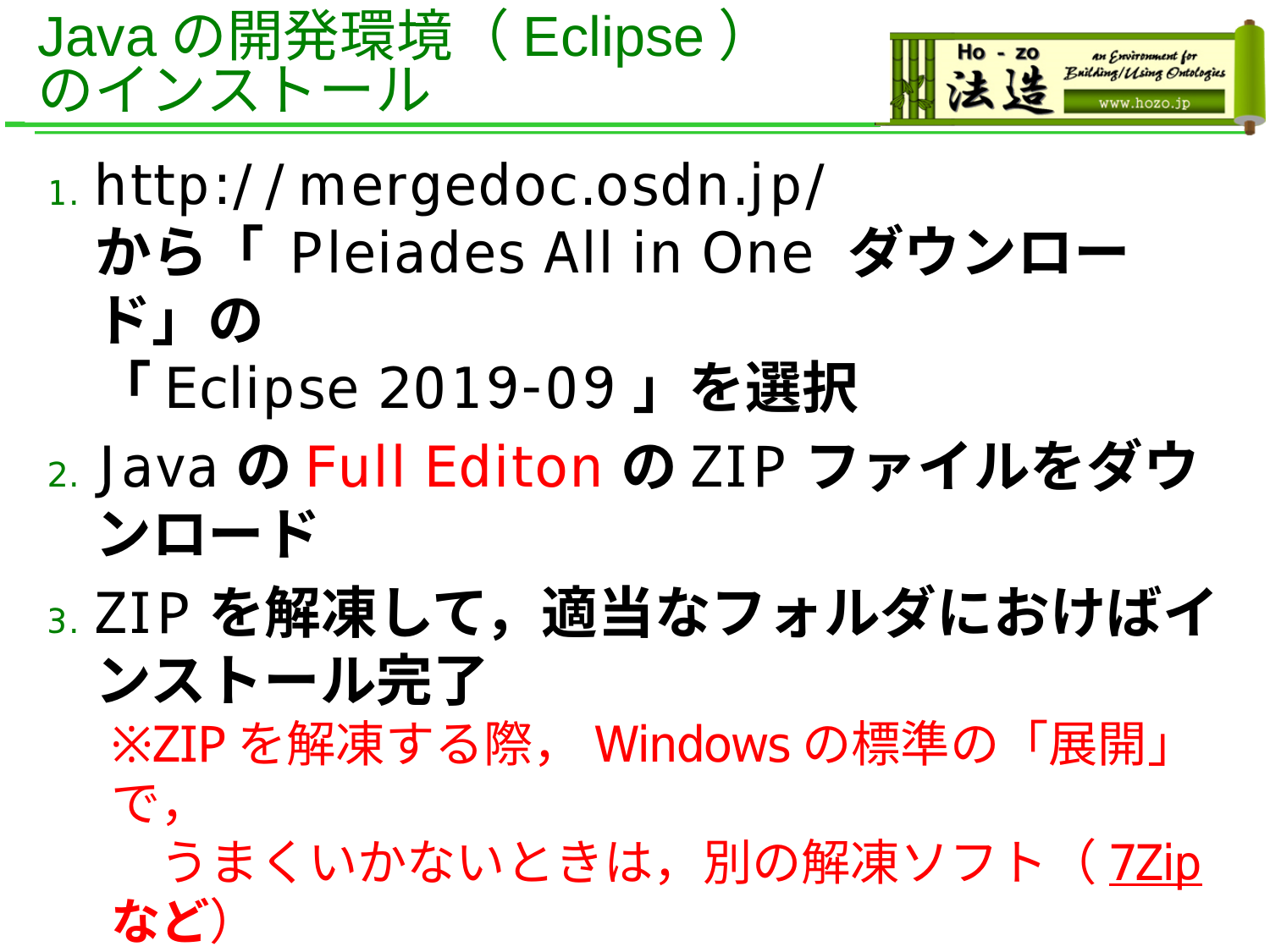

# Javaの開発環境（Eclipse） のインストール
http://mergedoc.osdn.jp/
から「 Pleiades All in One ダウンロード」の
「Eclipse 2019-09」を選択
JavaのFull EditonのZIPファイルをダウンロード
ZIPを解凍して，適当なフォルダにおけばインストール完了
※ZIPを解凍する際，Windowsの標準の「展開」で，
　うまくいかないときは，別の解凍ソフト（7Zipなど）
　を使えばOK